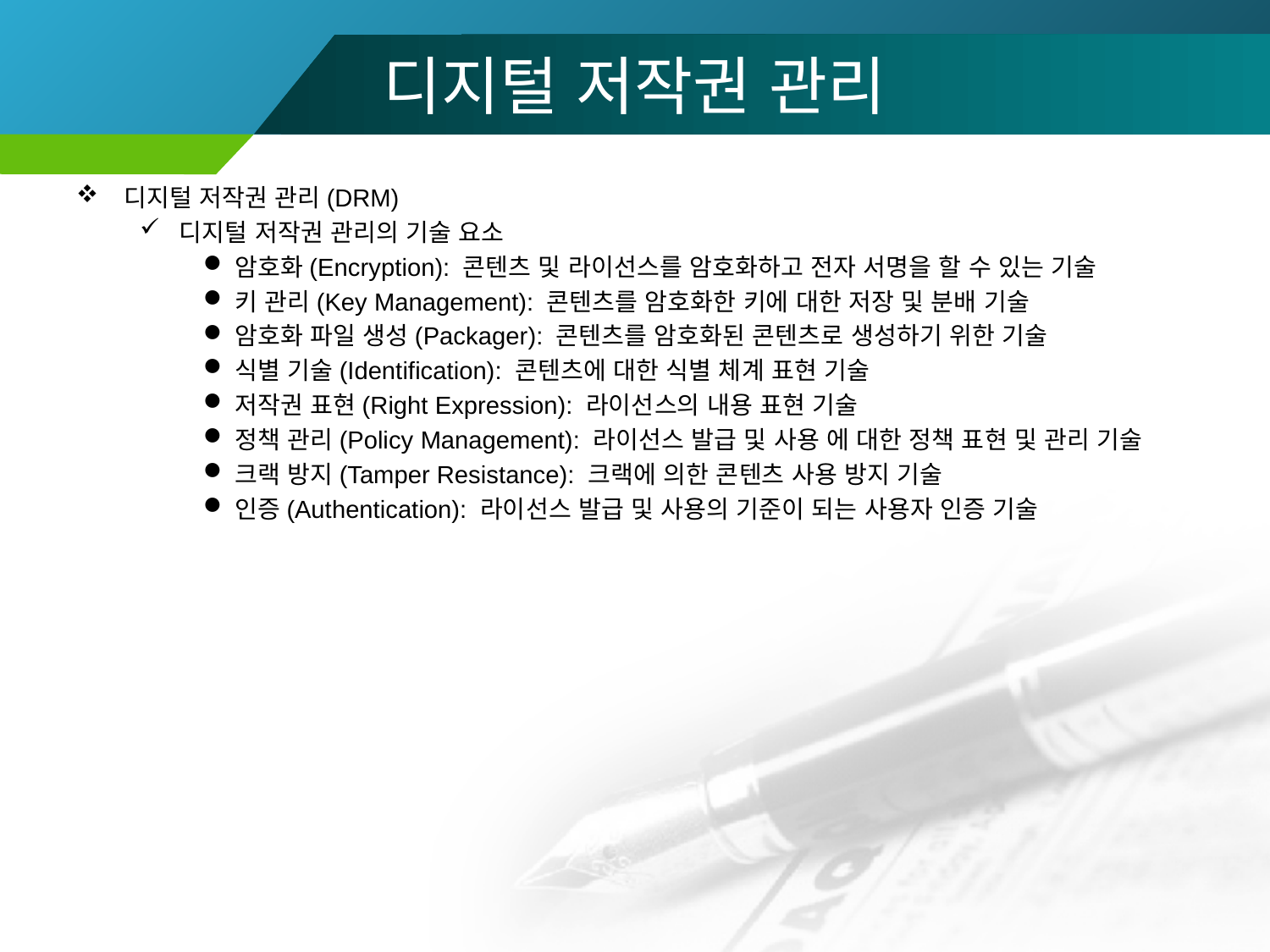

# 디지털 저작권 관리
디지털 저작권 관리(DRM)
디지털 저작권 관리의 기술 요소
암호화(Encryption): 콘텐츠 및 라이선스를 암호화하고 전자 서명을 할 수 있는 기술
키 관리(Key Management): 콘텐츠를 암호화한 키에 대한 저장 및 분배 기술
암호화 파일 생성(Packager): 콘텐츠를 암호화된 콘텐츠로 생성하기 위한 기술
식별 기술(Identification): 콘텐츠에 대한 식별 체계 표현 기술
저작권 표현(Right Expression): 라이선스의 내용 표현 기술
정책 관리(Policy Management): 라이선스 발급 및 사용 에 대한 정책 표현 및 관리 기술
크랙 방지(Tamper Resistance): 크랙에 의한 콘텐츠 사용 방지 기술
인증(Authentication): 라이선스 발급 및 사용의 기준이 되는 사용자 인증 기술